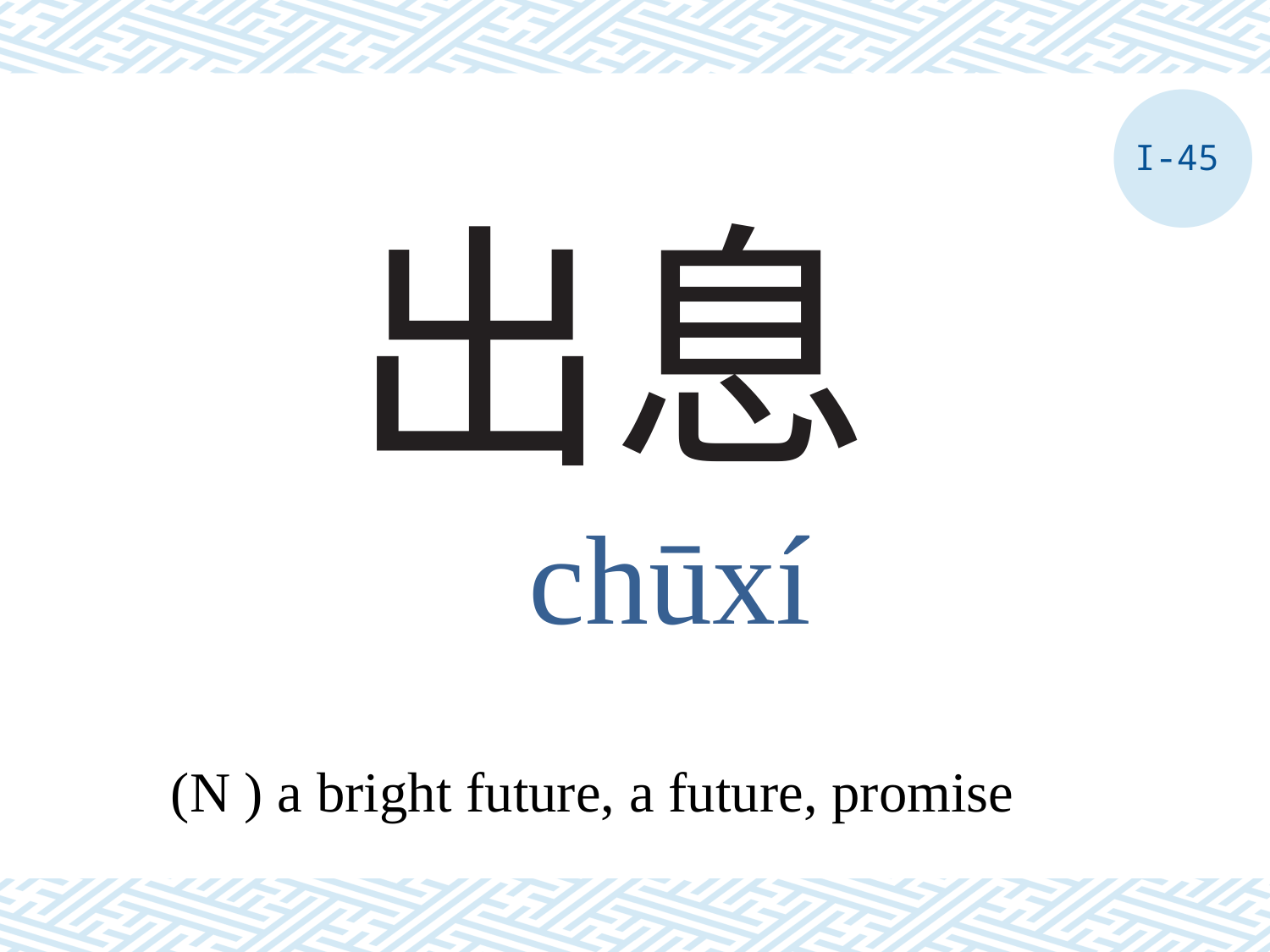

I-45
# 出息
chūxí
(N ) a bright future, a future, promise